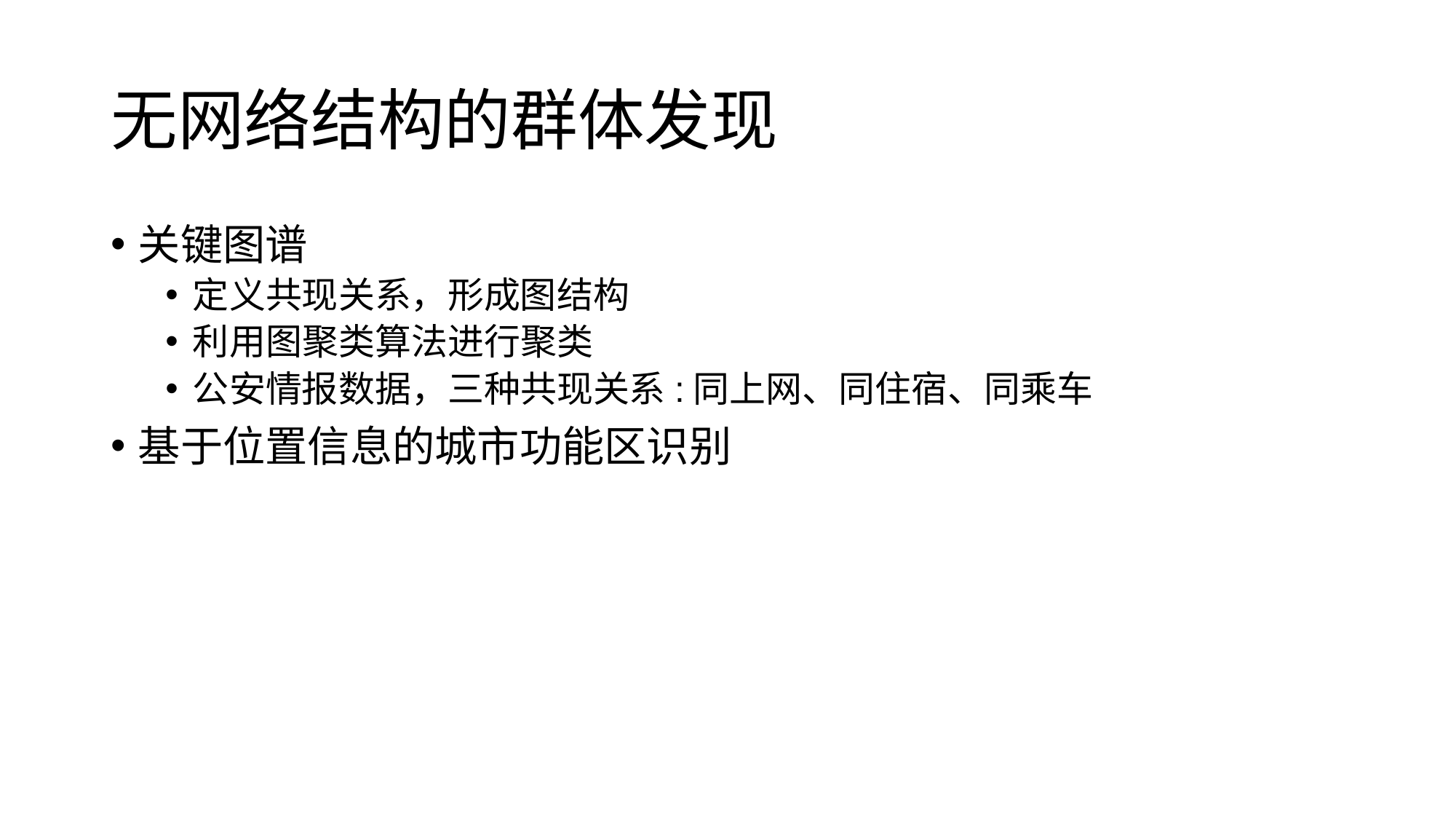

# 无网络结构的群体发现
关键图谱
定义共现关系，形成图结构
利用图聚类算法进行聚类
公安情报数据，三种共现关系:同上网、同住宿、同乘车
基于位置信息的城市功能区识别